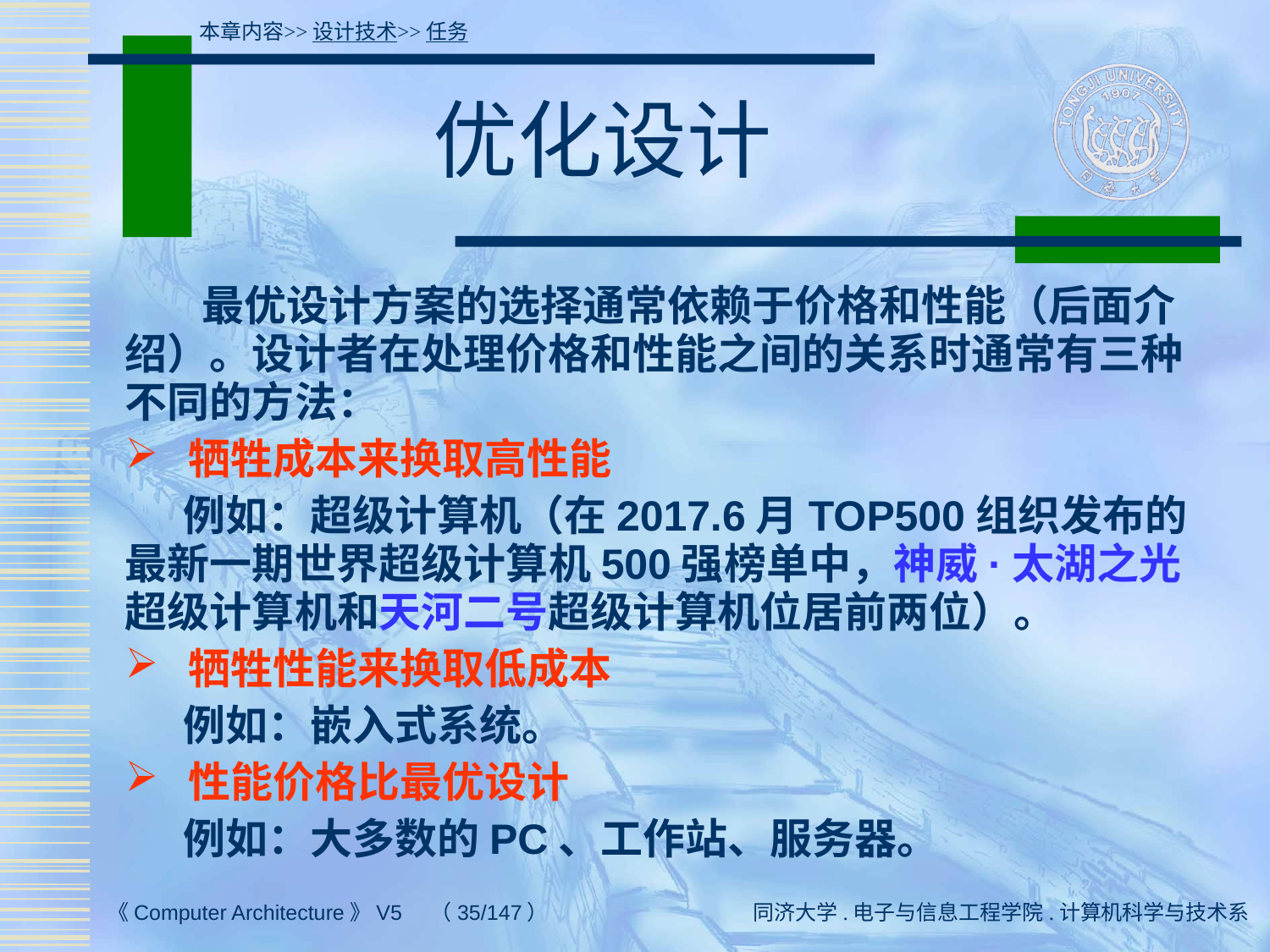

本章内容>>设计技术>>任务
# 优化设计
       最优设计方案的选择通常依赖于价格和性能（后面介绍）。设计者在处理价格和性能之间的关系时通常有三种不同的方法：
  牺牲成本来换取高性能
     例如：超级计算机（在2017.6月TOP500组织发布的最新一期世界超级计算机500强榜单中，神威·太湖之光超级计算机和天河二号超级计算机位居前两位）。
  牺牲性能来换取低成本
     例如：嵌入式系统。
  性能价格比最优设计
     例如：大多数的PC、工作站、服务器。